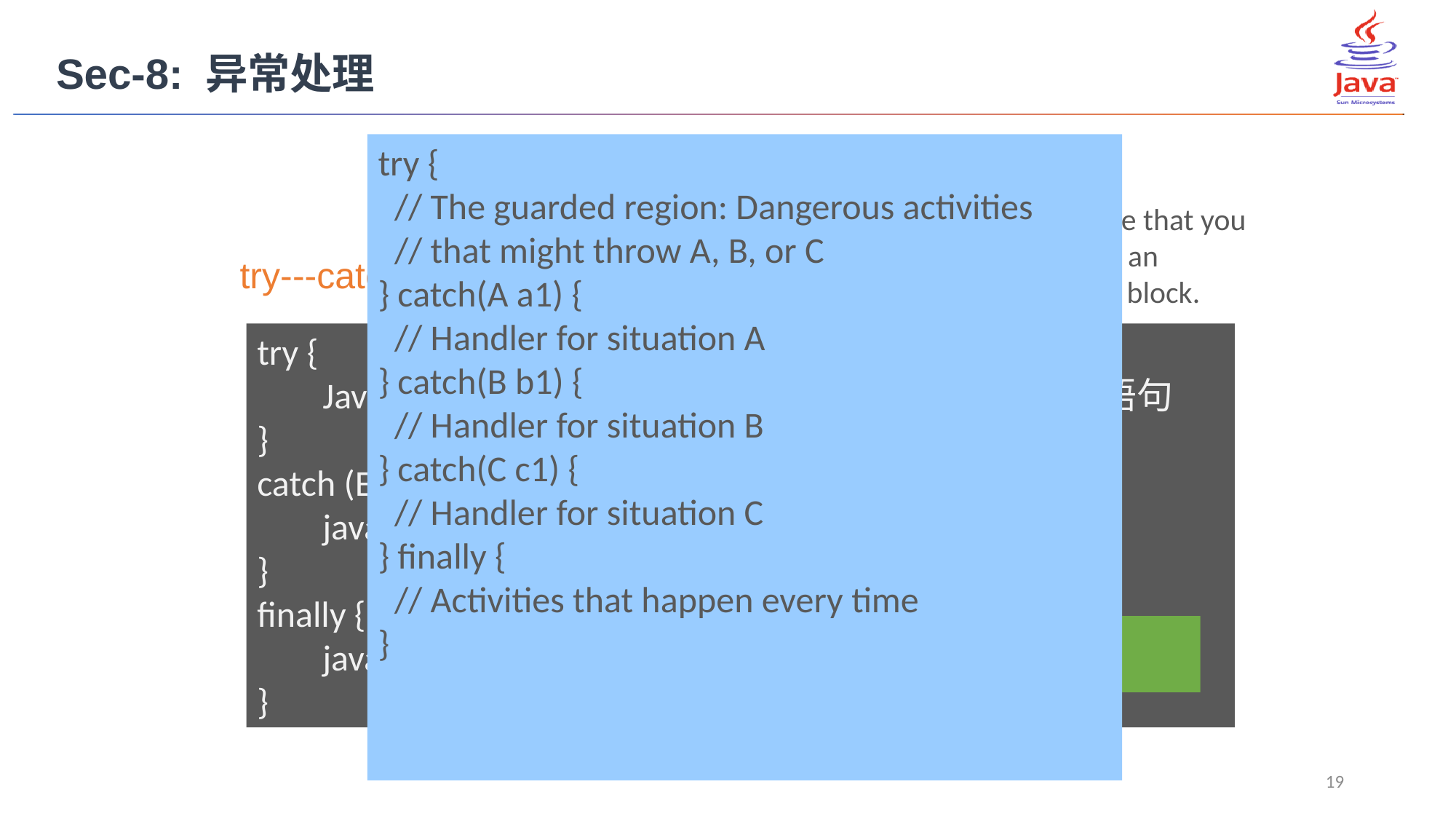

Sec-8: 异常处理
try {
  // The guarded region: Dangerous activities
  // that might throw A, B, or C
} catch(A a1) {
  // Handler for situation A
} catch(B b1) {
  // Handler for situation B
} catch(C c1) {
  // Handler for situation C
} finally {
  // Activities that happen every time
}

There’s often some piece of code that you want to execute whether or not an exception is thrown within a try block.
try---catch---finally程序块：
try {
        Java 语句块; 	//指一个或多个抛出异常的Java语句
}
catch (Exception e) {
        java语句块;	//异常处理语句
}
finally {
        java语句块;	//善后工作
}
关闭打开的文件
关闭网络连接
19